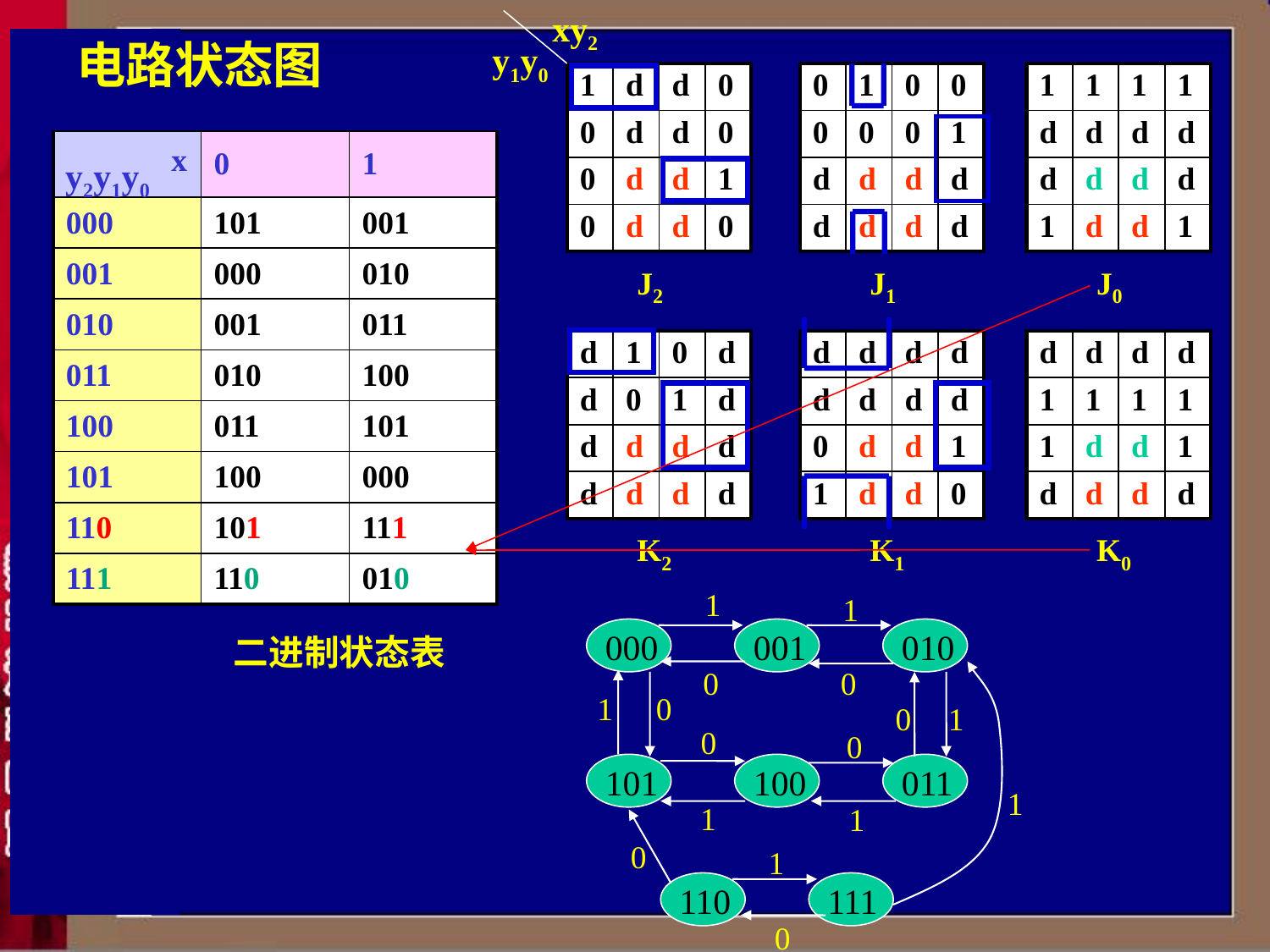

xy2

# 电路状态图
y1y0
| 1 | d | d | 0 |
| --- | --- | --- | --- |
| 0 | d | d | 0 |
| 0 | d | d | 1 |
| 0 | d | d | 0 |
| 0 | 1 | 0 | 0 |
| --- | --- | --- | --- |
| 0 | 0 | 0 | 1 |
| d | d | d | d |
| d | d | d | d |

| 1 | 1 | 1 | 1 |
| --- | --- | --- | --- |
| d | d | d | d |
| d | d | d | d |
| 1 | d | d | 1 |

|  | 0 | 1 |
| --- | --- | --- |
| 000 | 101 | 001 |
| 001 | 000 | 010 |
| 010 | 001 | 011 |
| 011 | 010 | 100 |
| 100 | 011 | 101 |
| 101 | 100 | 000 |
| 110 | 101 | 111 |
| 111 | 110 | 010 |
x
y2y1y0

J2
J1
J0

| d | 1 | 0 | d |
| --- | --- | --- | --- |
| d | 0 | 1 | d |
| d | d | d | d |
| d | d | d | d |
| d | d | d | d |
| --- | --- | --- | --- |
| d | d | d | d |
| 0 | d | d | 1 |
| 1 | d | d | 0 |
| d | d | d | d |
| --- | --- | --- | --- |
| 1 | 1 | 1 | 1 |
| 1 | d | d | 1 |
| d | d | d | d |

K2
K1
K0

1
1

000

001

010
二进制状态表

0
0

1
0
0
1
0
0

101

100

011

1
1

1

111
0

0
1

110